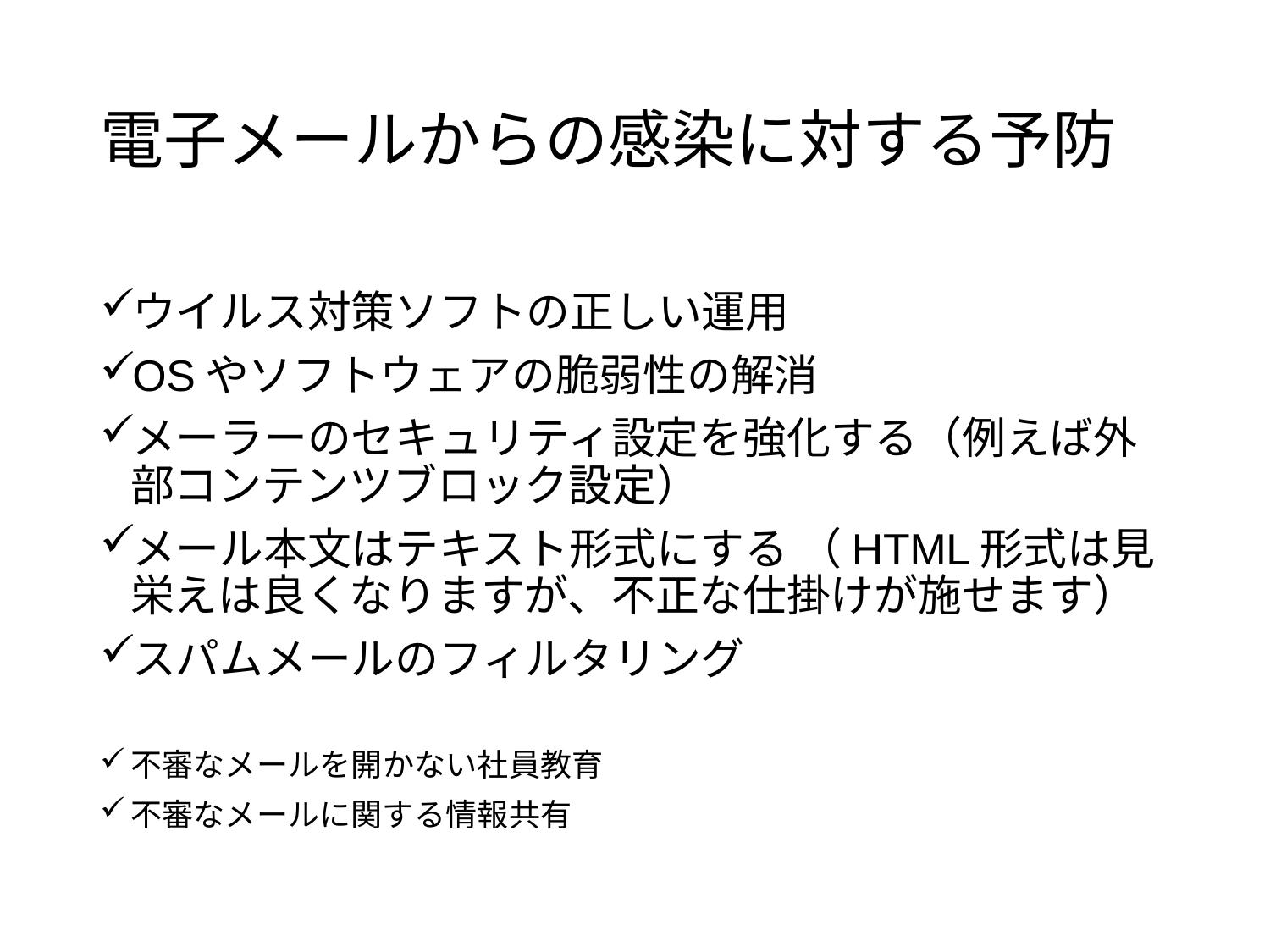

# 電子メールからの感染に対する予防

ウイルス対策ソフトの正しい運用
OSやソフトウェアの脆弱性の解消
メーラーのセキュリティ設定を強化する（例えば外部コンテンツブロック設定）
メール本文はテキスト形式にする （HTML形式は見栄えは良くなりますが、不正な仕掛けが施せます）
スパムメールのフィルタリング

不審なメールを開かない社員教育
不審なメールに関する情報共有